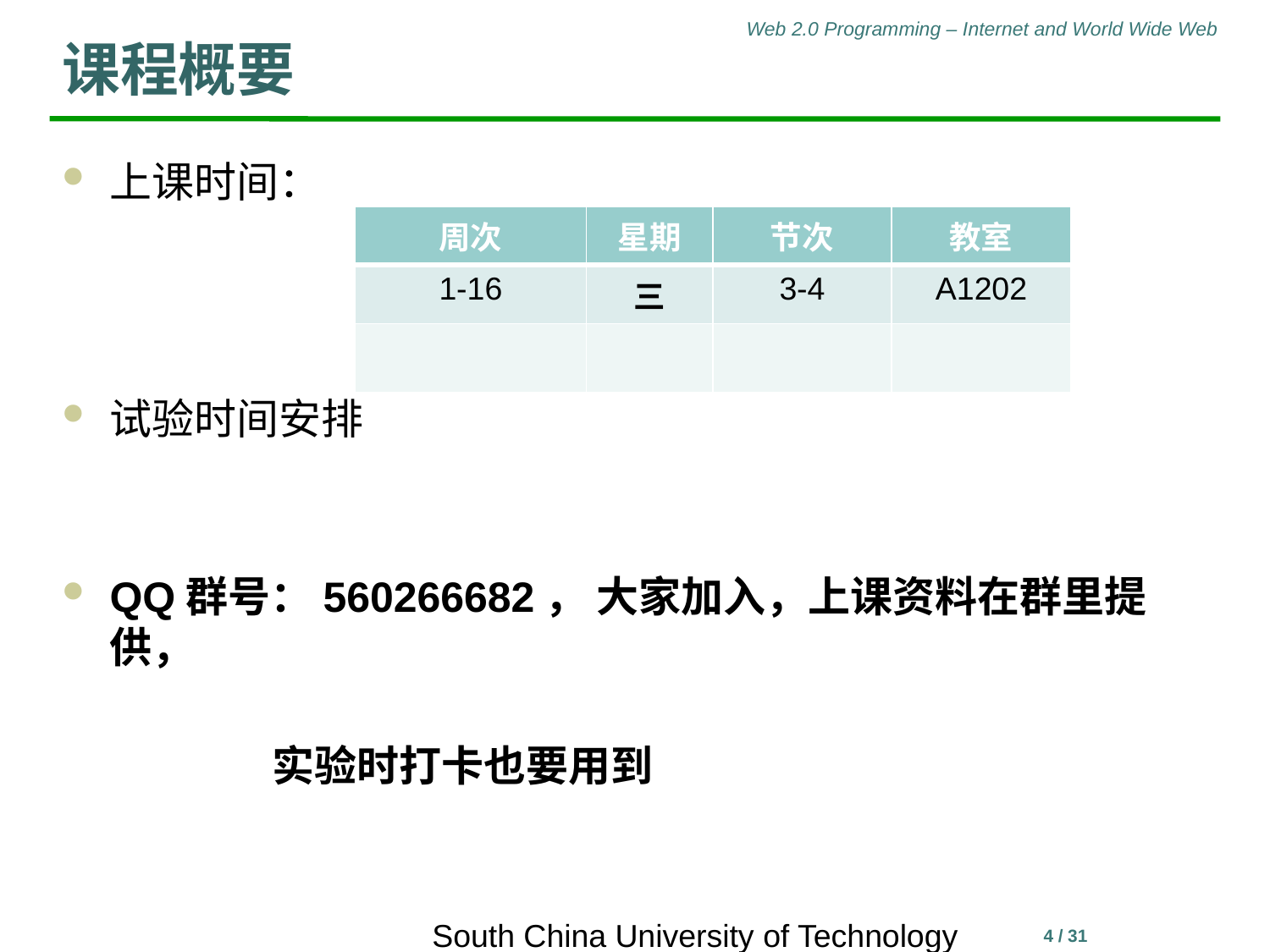

# 课程概要
上课时间：

试验时间安排

QQ群号：560266682， 大家加入，上课资料在群里提供，

                     实验时打卡也要用到
| 周次 | 星期 | 节次 | 教室 |
| --- | --- | --- | --- |
| 1-16 | 三 | 3-4 | A1202 |
|  |  |  |  |